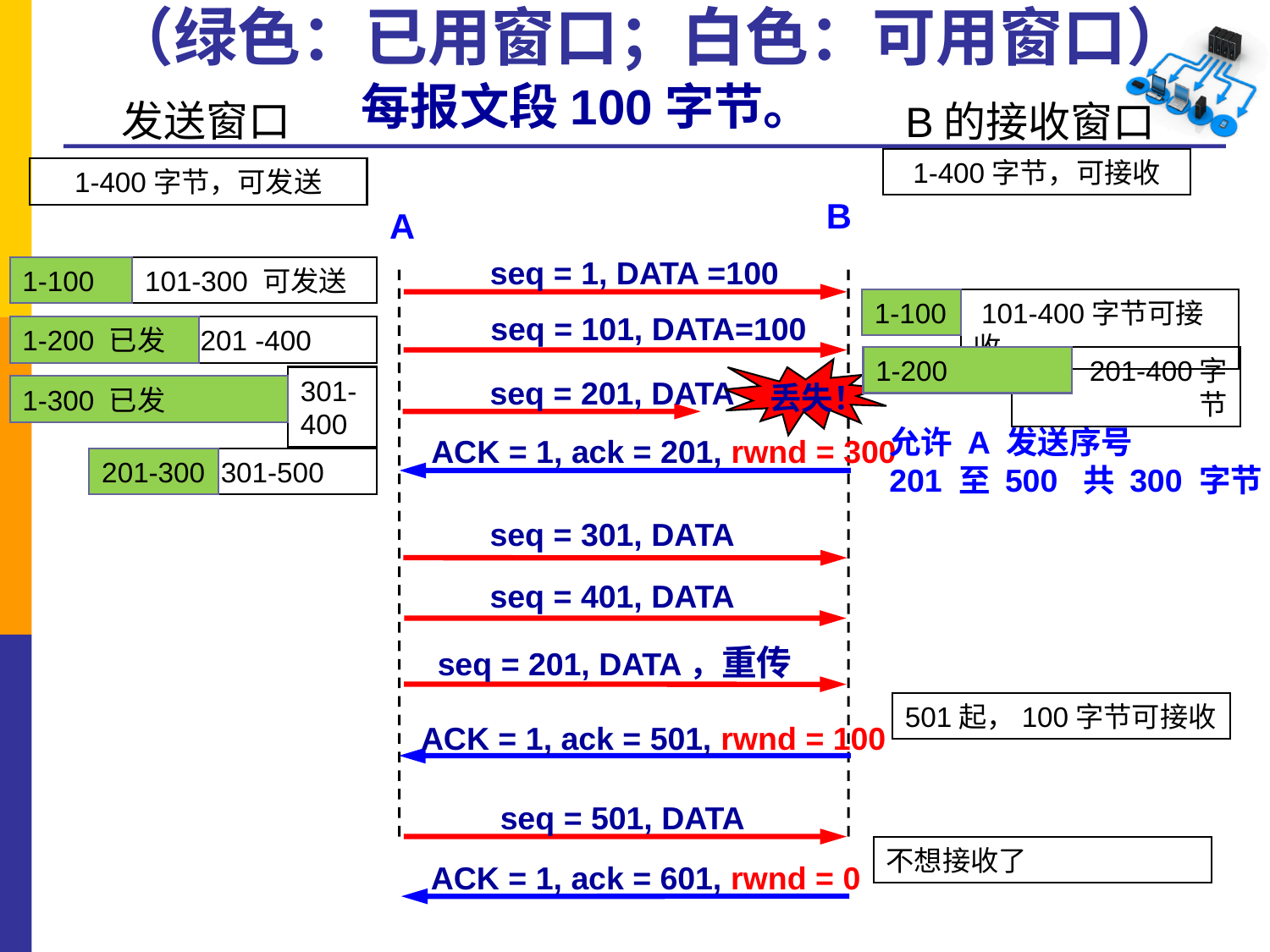

# （绿色：已用窗口；白色：可用窗口）
每报文段100字节。
发送窗口
B的接收窗口
1-400字节，可接收
1-400字节，可发送
B
A
seq = 1, DATA =100
1-100
101-300 可发送

1-100
 101-400字节可接收
501起，100字节可接收

seq = 101, DATA=100
1-200 已发
201 -400
     201-400字节
1-200

301-400
1-300 已发
seq = 201, DATA
丢失！

允许 A 发送序号
201 至 500  共 300 字节
ACK = 1, ack = 201, rwnd = 300
201-300
301-500

seq = 301, DATA

seq = 401, DATA

seq = 201, DATA，重传

ACK = 1, ack = 501, rwnd = 100

seq = 501, DATA

不想接收了
ACK = 1, ack = 601, rwnd = 0